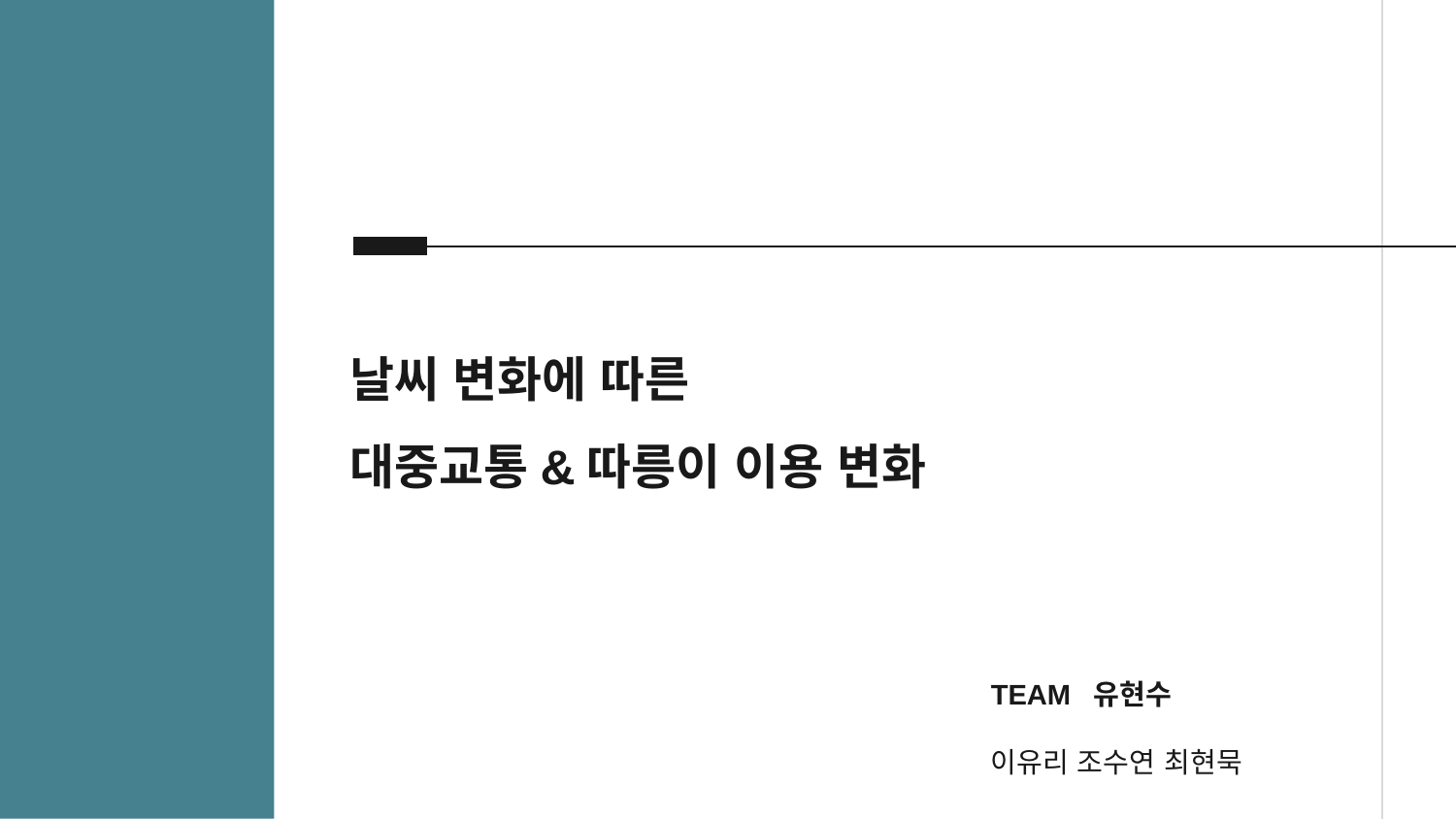

# 날씨 변화에 따른 대중교통&따릉이 이용 변화
TEAM  유현수

이유리 조수연 최현묵